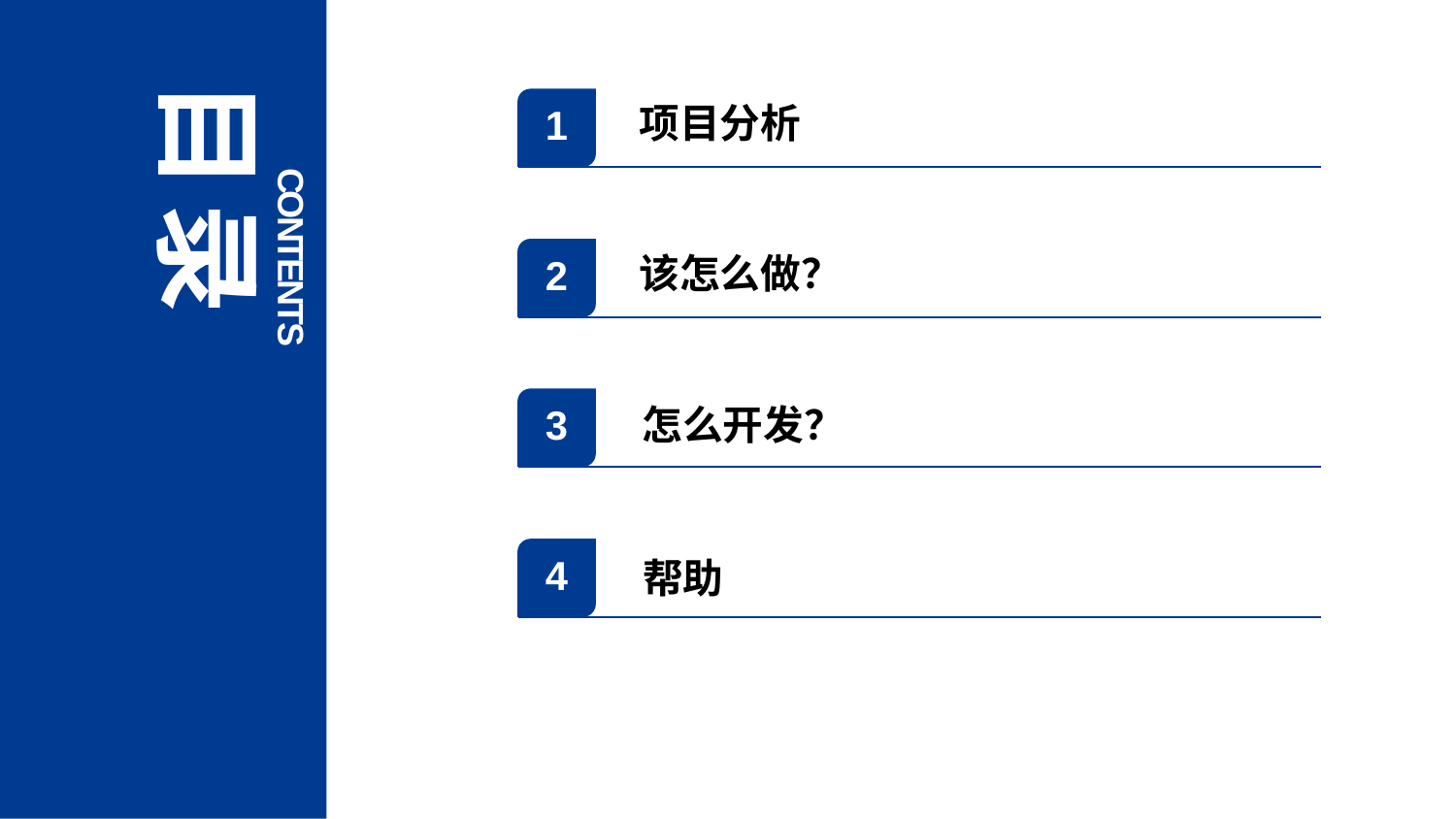

目录
CONTENTS
1
项目分析
2
该怎么做？
3
怎么开发？
4
帮助